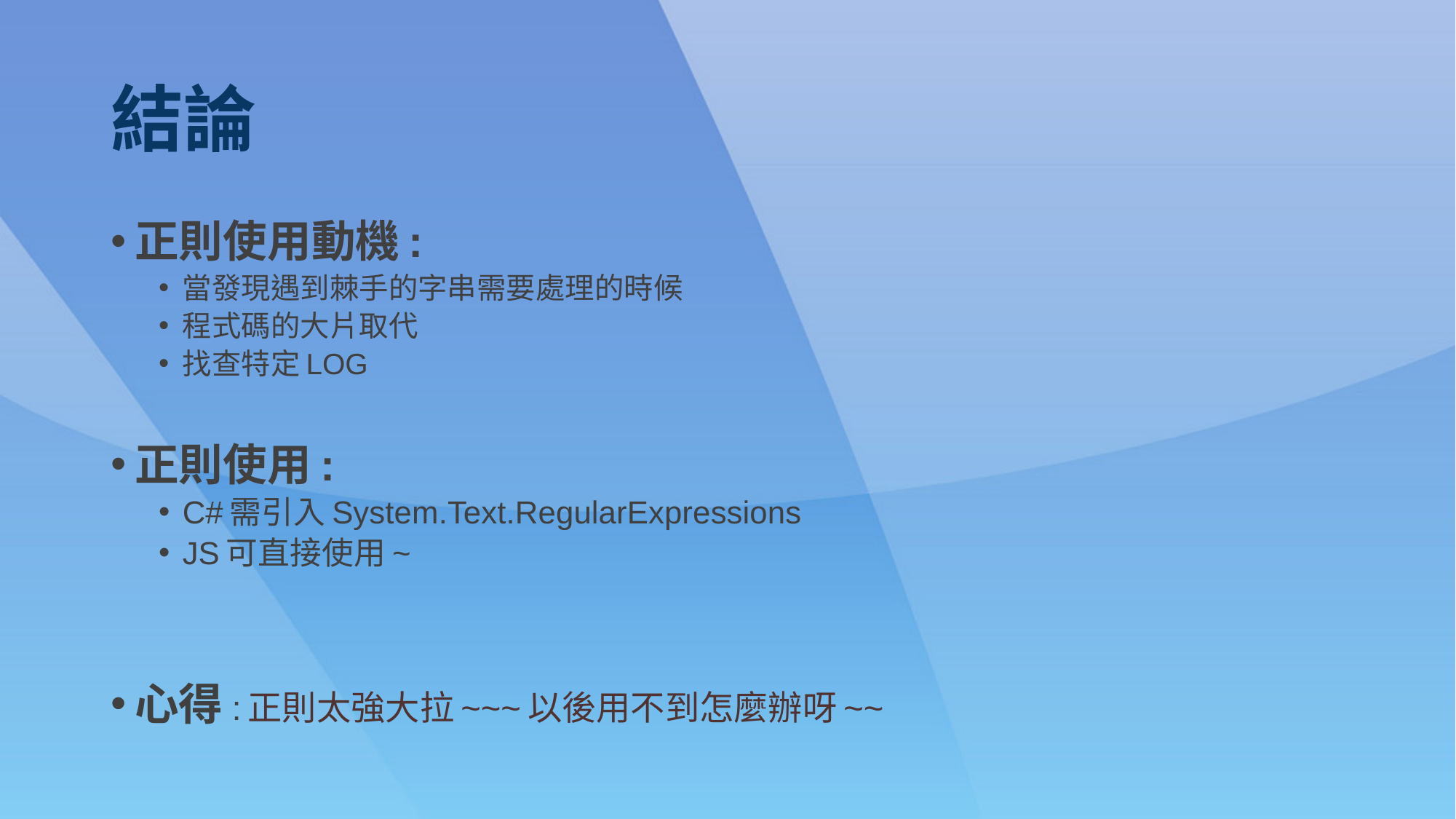

# 結論
正則使用動機:
當發現遇到棘手的字串需要處理的時候
程式碼的大片取代
找查特定LOG

正則使用:
C#需引入System.Text.RegularExpressions
JS可直接使用~

心得:正則太強大拉~~~以後用不到怎麼辦呀~~